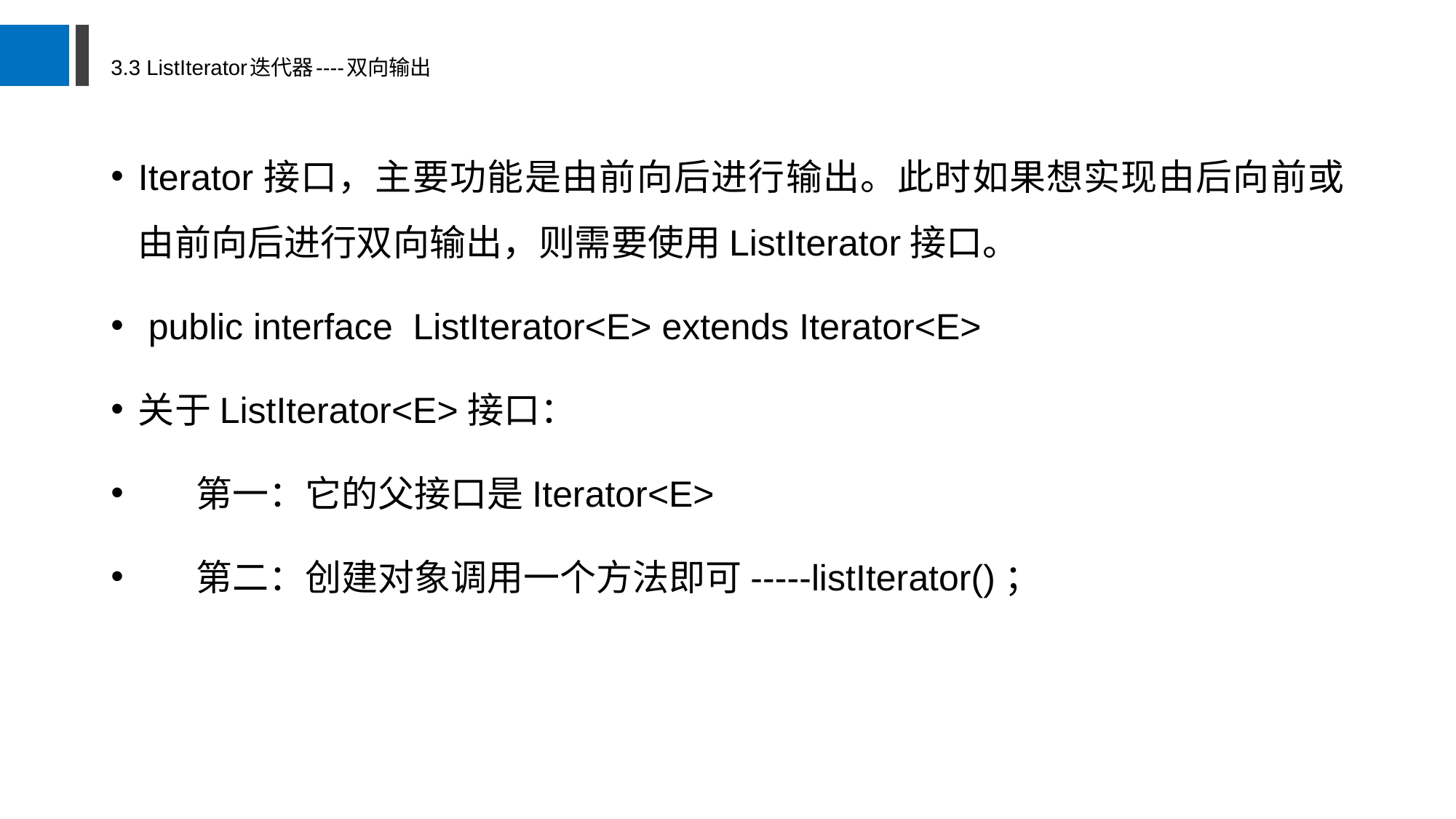

# 3.3 ListIterator迭代器----双向输出
Iterator接口，主要功能是由前向后进行输出。此时如果想实现由后向前或由前向后进行双向输出，则需要使用ListIterator接口。
 public interface  ListIterator<E> extends Iterator<E>
关于ListIterator<E>接口：
      第一：它的父接口是Iterator<E>
      第二：创建对象调用一个方法即可-----listIterator()；